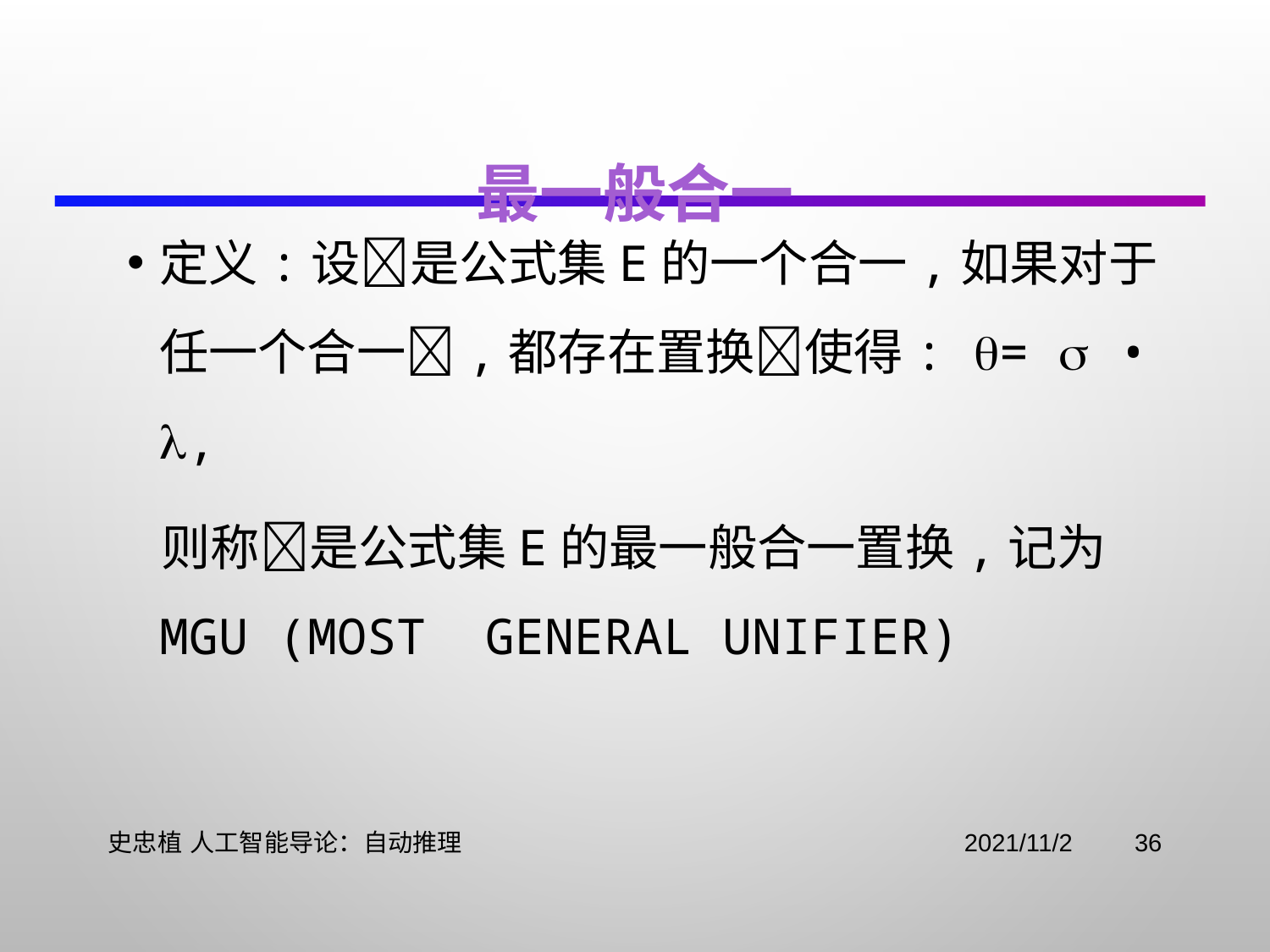

# 最一般合一
定义:设σ是公式集E的一个合一,如果对于任一个合一θ,都存在置换λ使得: θ= σ • λ,
  则称σ是公式集E的最一般合一置换,记为mgu (most  general unifier)
史忠植 人工智能导论：自动推理
2021/11/2
36